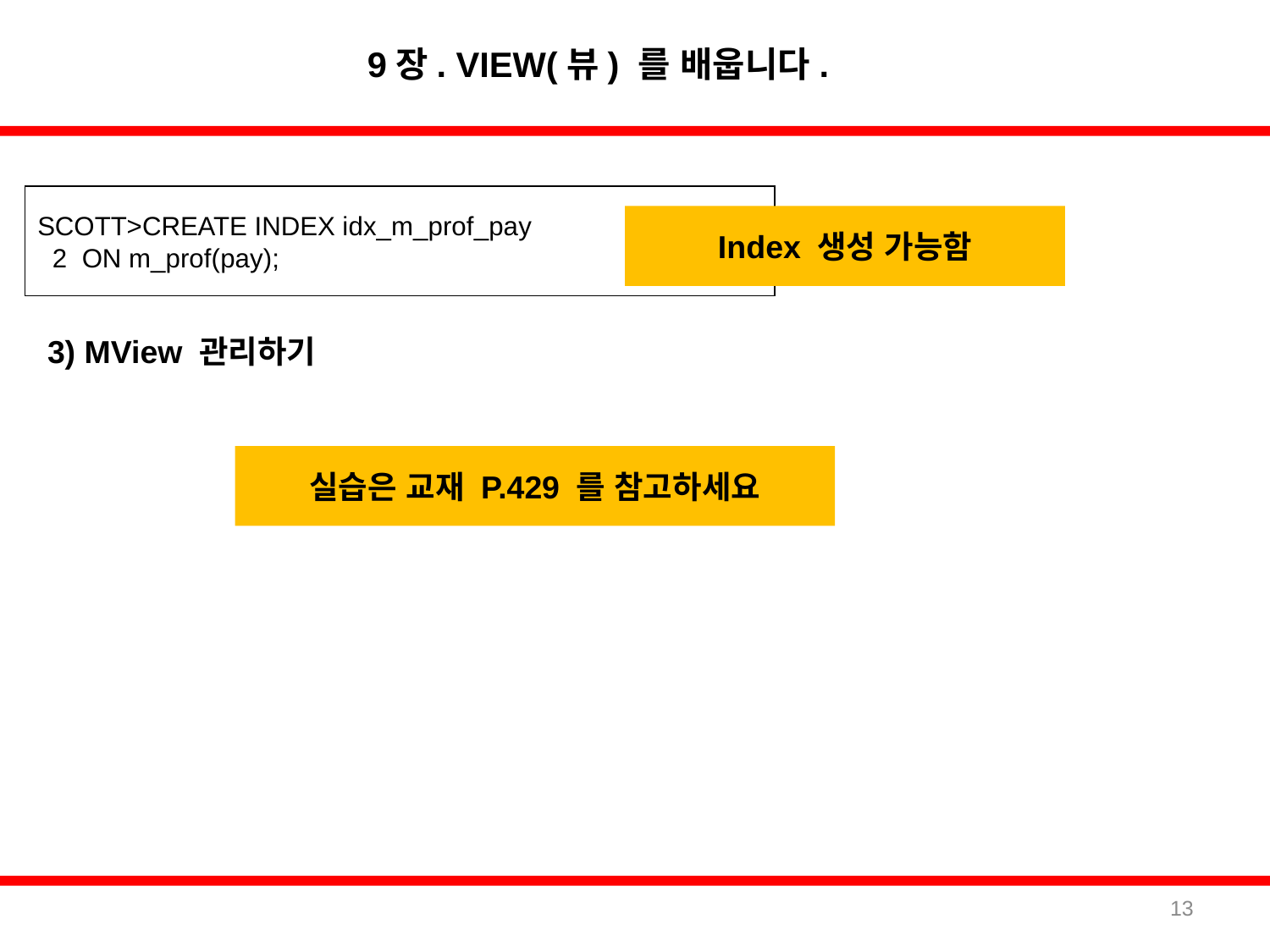

9장. VIEW(뷰) 를 배웁니다.

SCOTT>CREATE INDEX idx_m_prof_pay
  2  ON m_prof(pay);
Index 생성 가능함
3) MView 관리하기
실습은 교재 P.429 를 참고하세요

13